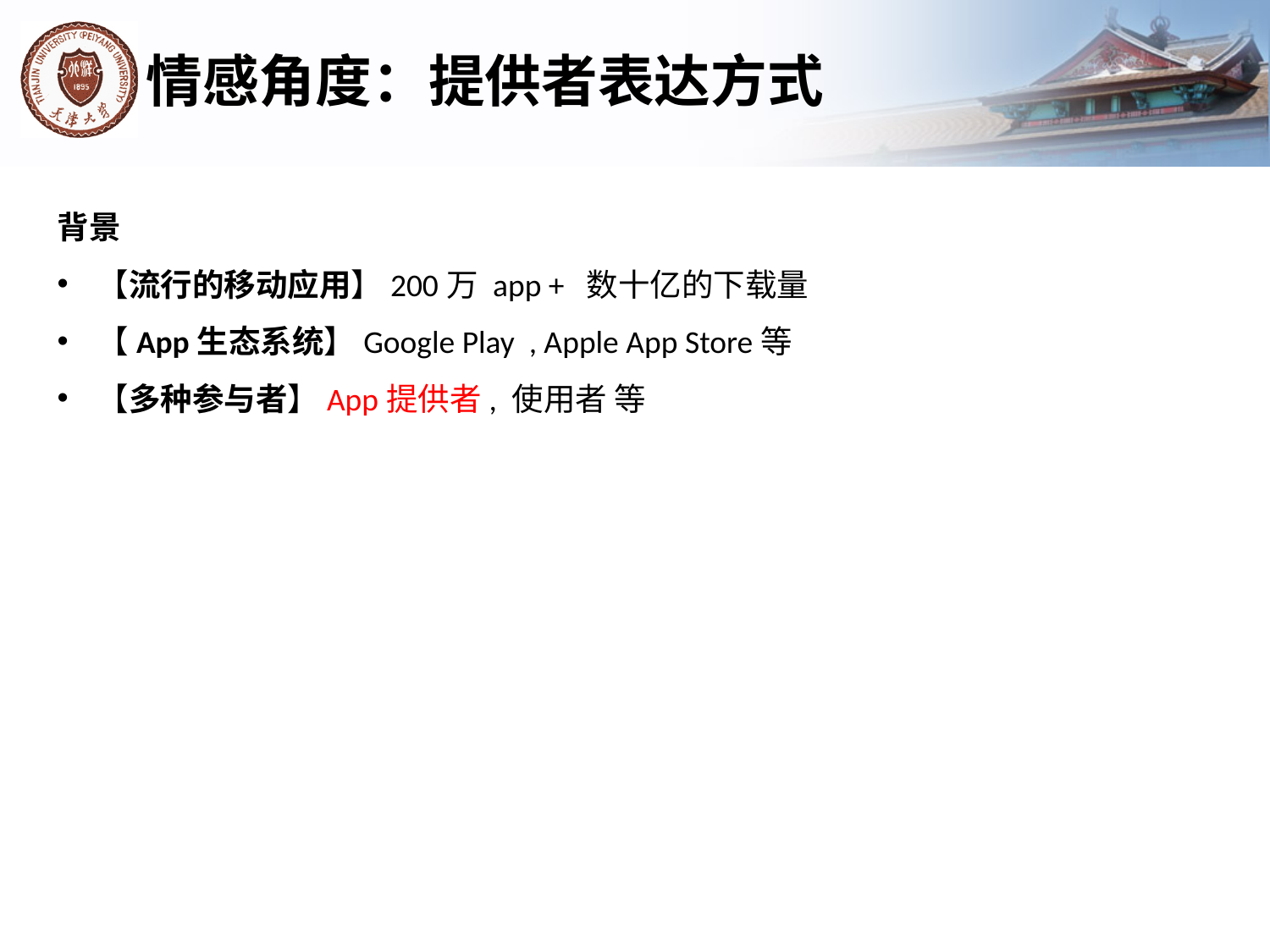

# 情感角度：提供者表达方式
背景
【流行的移动应用】200万 app +  数十亿的下载量
【App生态系统】Google Play  , Apple App Store等
【多种参与者】App提供者, 使用者 等
3